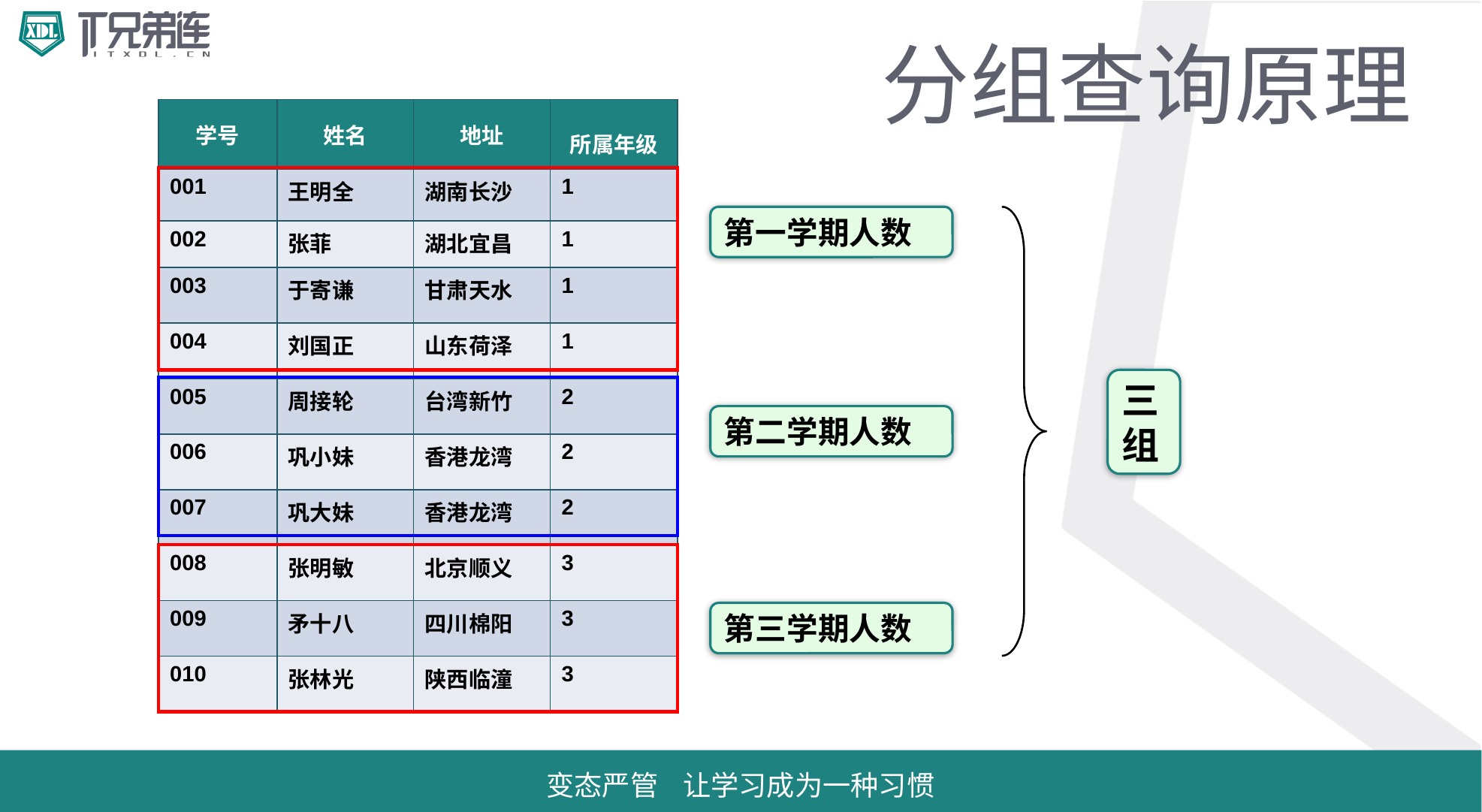

# 分组查询原理
| 学号 | 姓名 | 地址 | 所属年级 |
| --- | --- | --- | --- |
| 001 | 王明全 | 湖南长沙 | 1 |
| 002 | 张菲 | 湖北宜昌 | 1 |
| 003 | 于寄谦 | 甘肃天水 | 1 |
| 004 | 刘国正 | 山东荷泽 | 1 |
| 005 | 周接轮 | 台湾新竹 | 2 |
| 006 | 巩小妹 | 香港龙湾 | 2 |
| 007 | 巩大妹 | 香港龙湾 | 2 |
| 008 | 张明敏 | 北京顺义 | 3 |
| 009 | 矛十八 | 四川棉阳 | 3 |
| 010 | 张林光 | 陕西临潼 | 3 |

第一学期人数

三
组

第二学期人数

第三学期人数